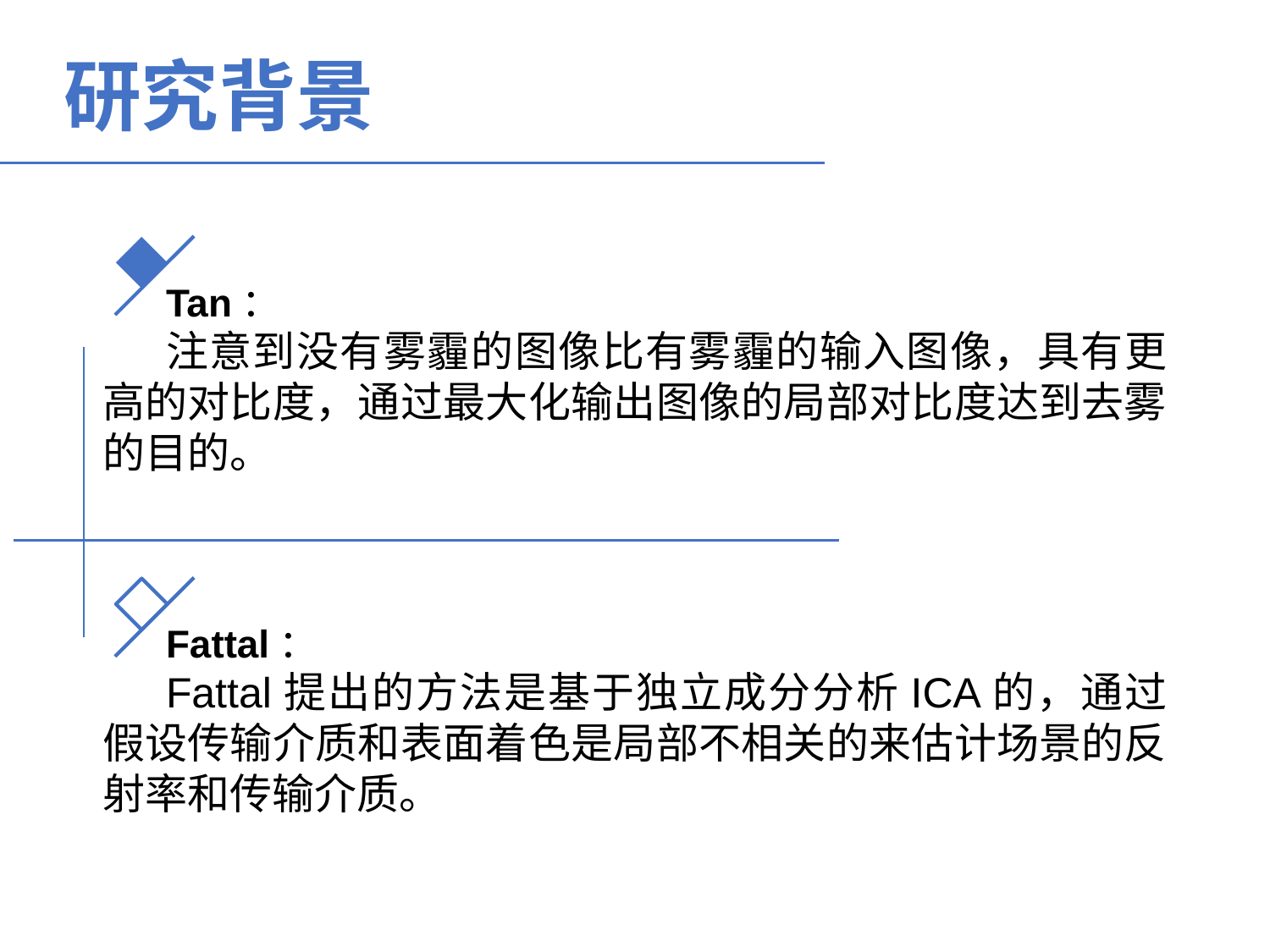

研究背景

Tan：
注意到没有雾霾的图像比有雾霾的输入图像，具有更高的对比度，通过最大化输出图像的局部对比度达到去雾的目的。

Fattal：
Fattal提出的方法是基于独立成分分析ICA的，通过假设传输介质和表面着色是局部不相关的来估计场景的反射率和传输介质。